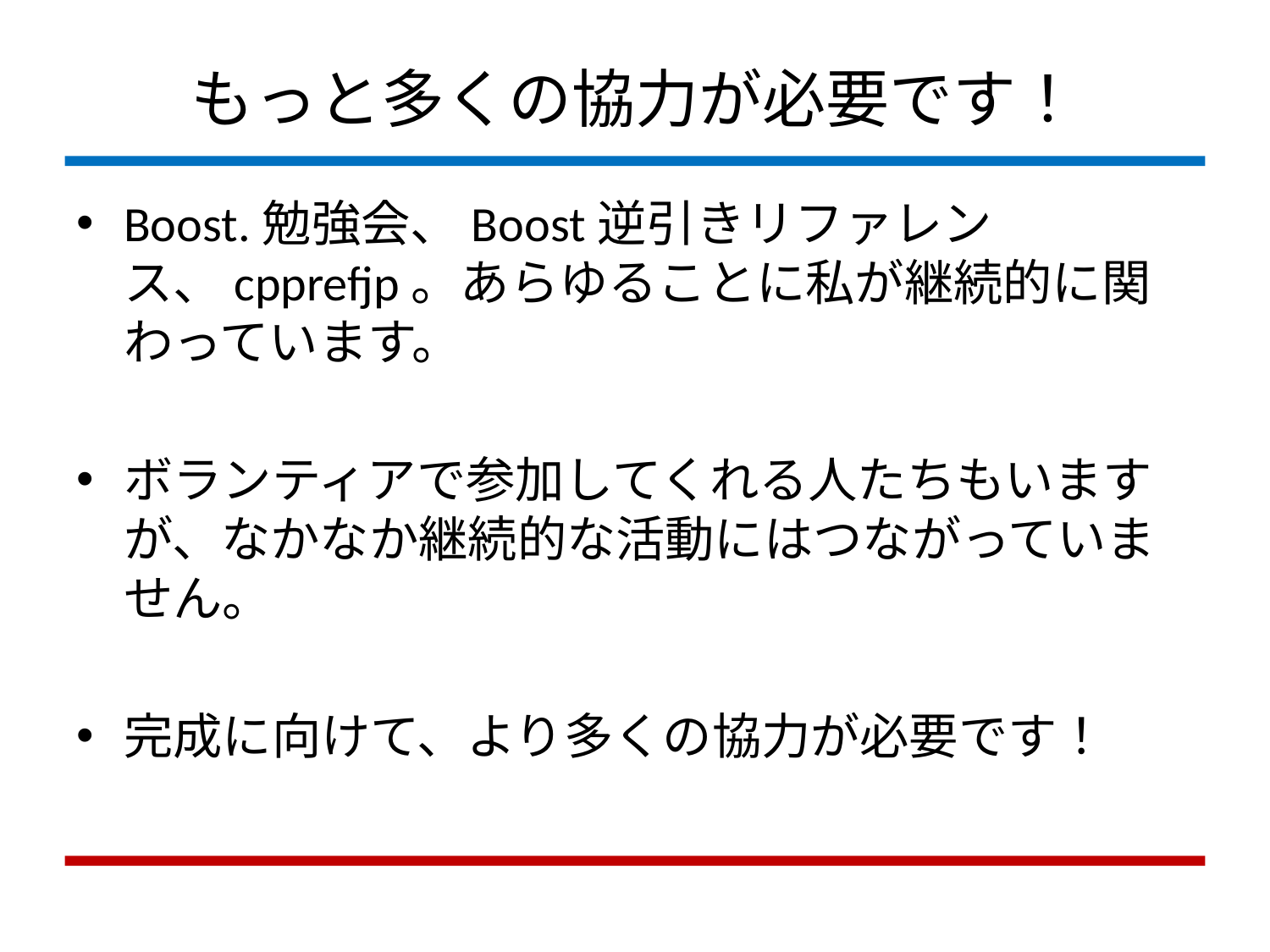

# もっと多くの協力が必要です！
Boost.勉強会、Boost逆引きリファレンス、cpprefjp。あらゆることに私が継続的に関わっています。

ボランティアで参加してくれる人たちもいますが、なかなか継続的な活動にはつながっていません。

完成に向けて、より多くの協力が必要です！